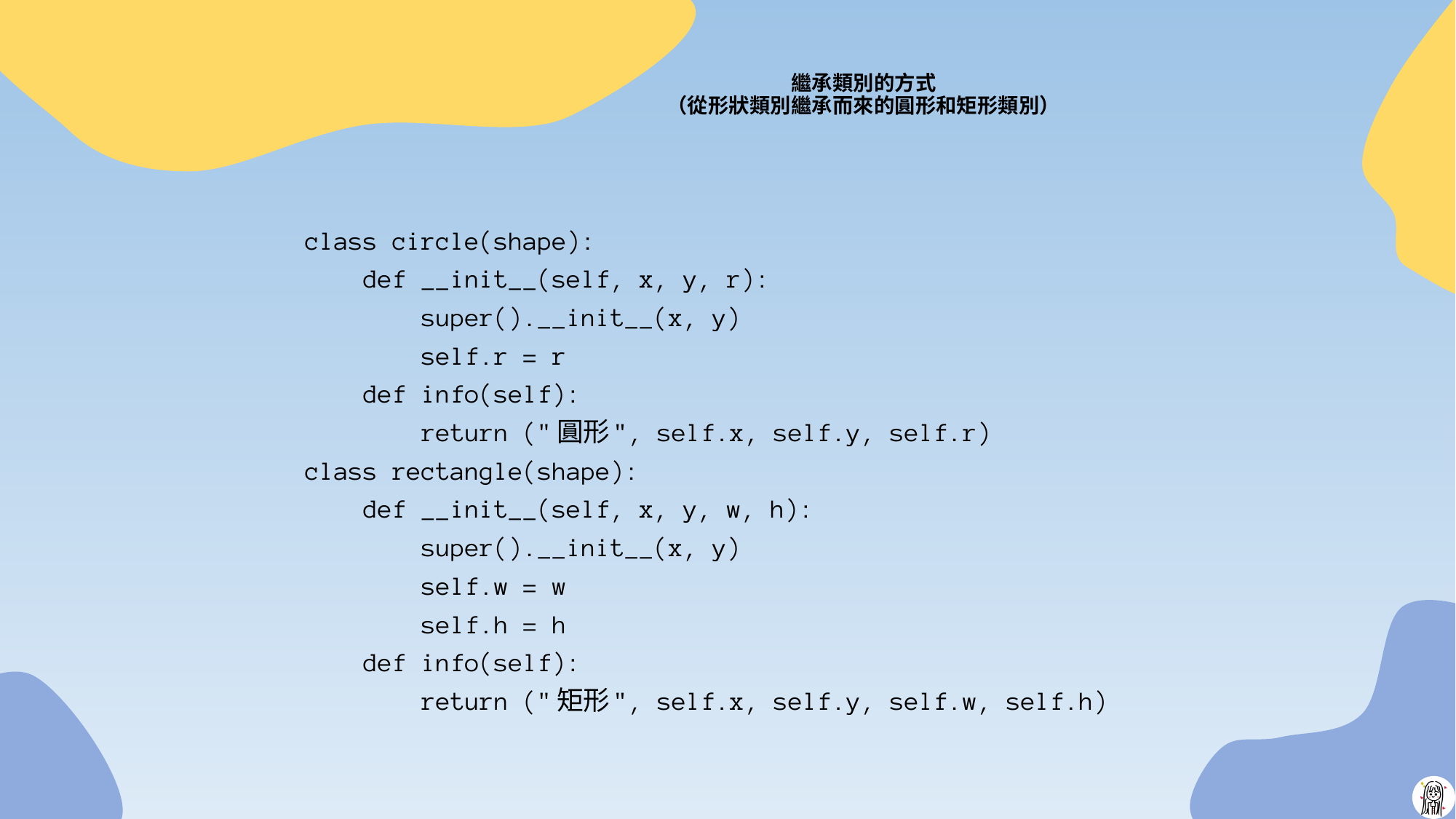

# 繼承類別的方式 （從形狀類別繼承而來的圓形和矩形類別）
class circle(shape):
    def __init__(self, x, y, r):
        super().__init__(x, y)
        self.r = r
    def info(self):
        return ("圓形", self.x, self.y, self.r)
class rectangle(shape):
    def __init__(self, x, y, w, h):
        super().__init__(x, y)
        self.w = w
        self.h = h
    def info(self):
        return ("矩形", self.x, self.y, self.w, self.h)
31